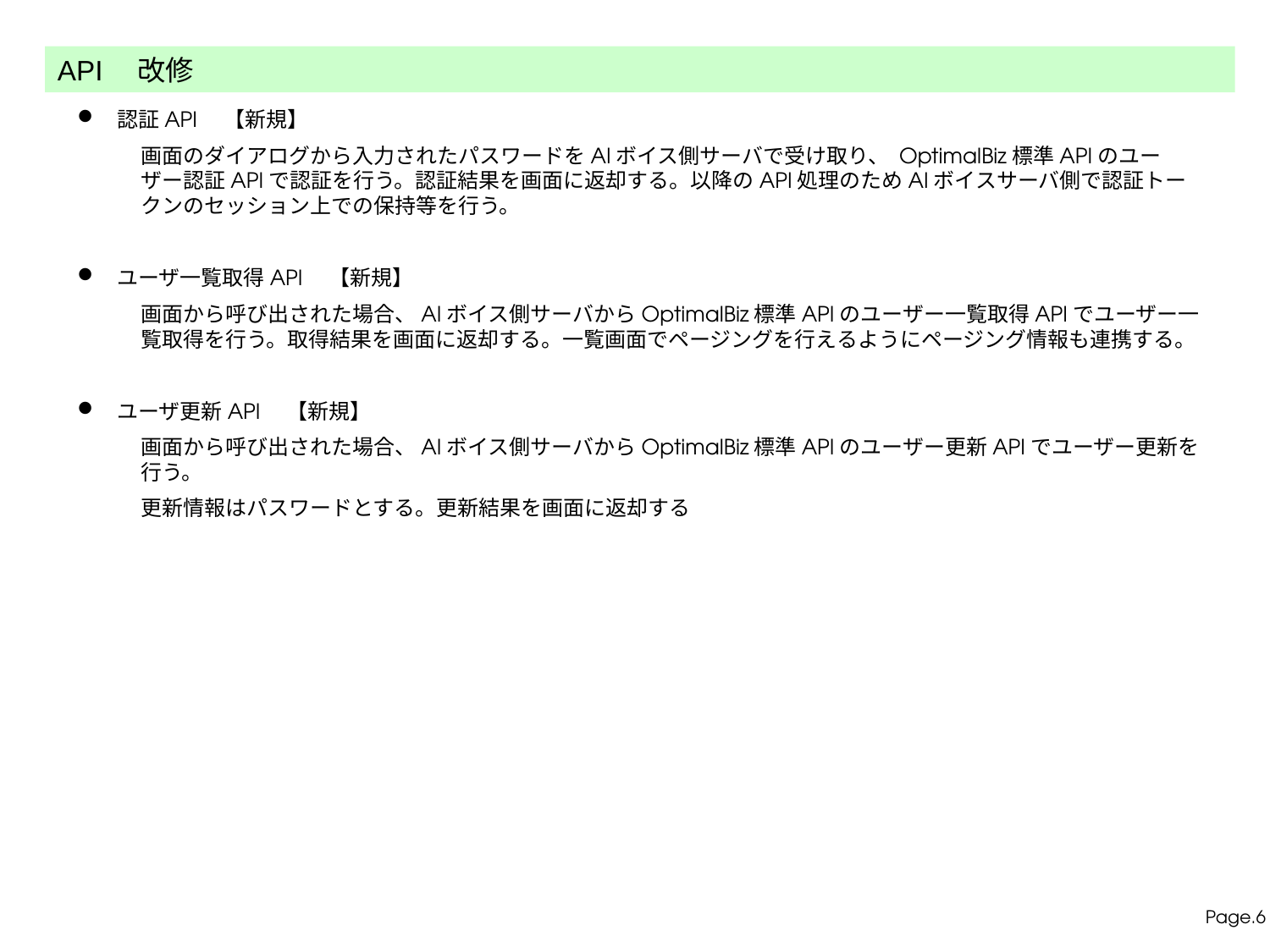

API　改修
認証API　【新規】
画面のダイアログから入力されたパスワードをAIボイス側サーバで受け取り、 OptimalBiz標準APIのユーザー認証APIで認証を行う。認証結果を画面に返却する。以降のAPI処理のためAIボイスサーバ側で認証トークンのセッション上での保持等を行う。

ユーザ一覧取得API　【新規】
画面から呼び出された場合、AIボイス側サーバからOptimalBiz標準APIのユーザー一覧取得APIでユーザー一覧取得を行う。取得結果を画面に返却する。一覧画面でページングを行えるようにページング情報も連携する。

ユーザ更新API　【新規】
画面から呼び出された場合、AIボイス側サーバからOptimalBiz標準APIのユーザー更新APIでユーザー更新を行う。
更新情報はパスワードとする。更新結果を画面に返却する